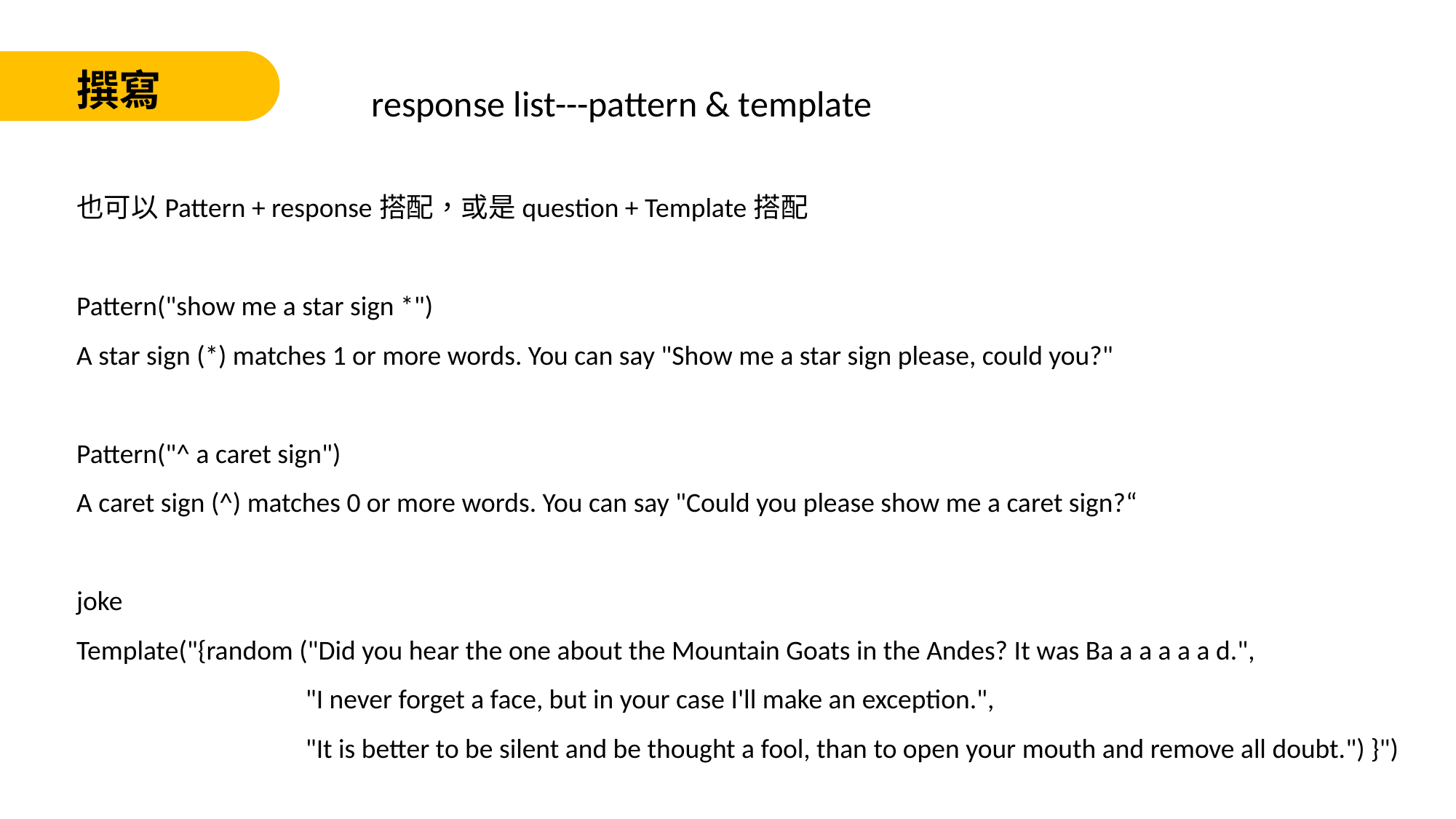

response list---pattern & template
撰寫
也可以Pattern + response搭配，或是question + Template搭配

Pattern("show me a star sign *")
A star sign (*) matches 1 or more words. You can say "Show me a star sign please, could you?"

Pattern("^ a caret sign")
A caret sign (^) matches 0 or more words. You can say "Could you please show me a caret sign?“

joke
Template("{random ("Did you hear the one about the Mountain Goats in the Andes? It was Ba a a a a a d.",
                                     "I never forget a face, but in your case I'll make an exception.",
                                     "It is better to be silent and be thought a fool, than to open your mouth and remove all doubt.") }")